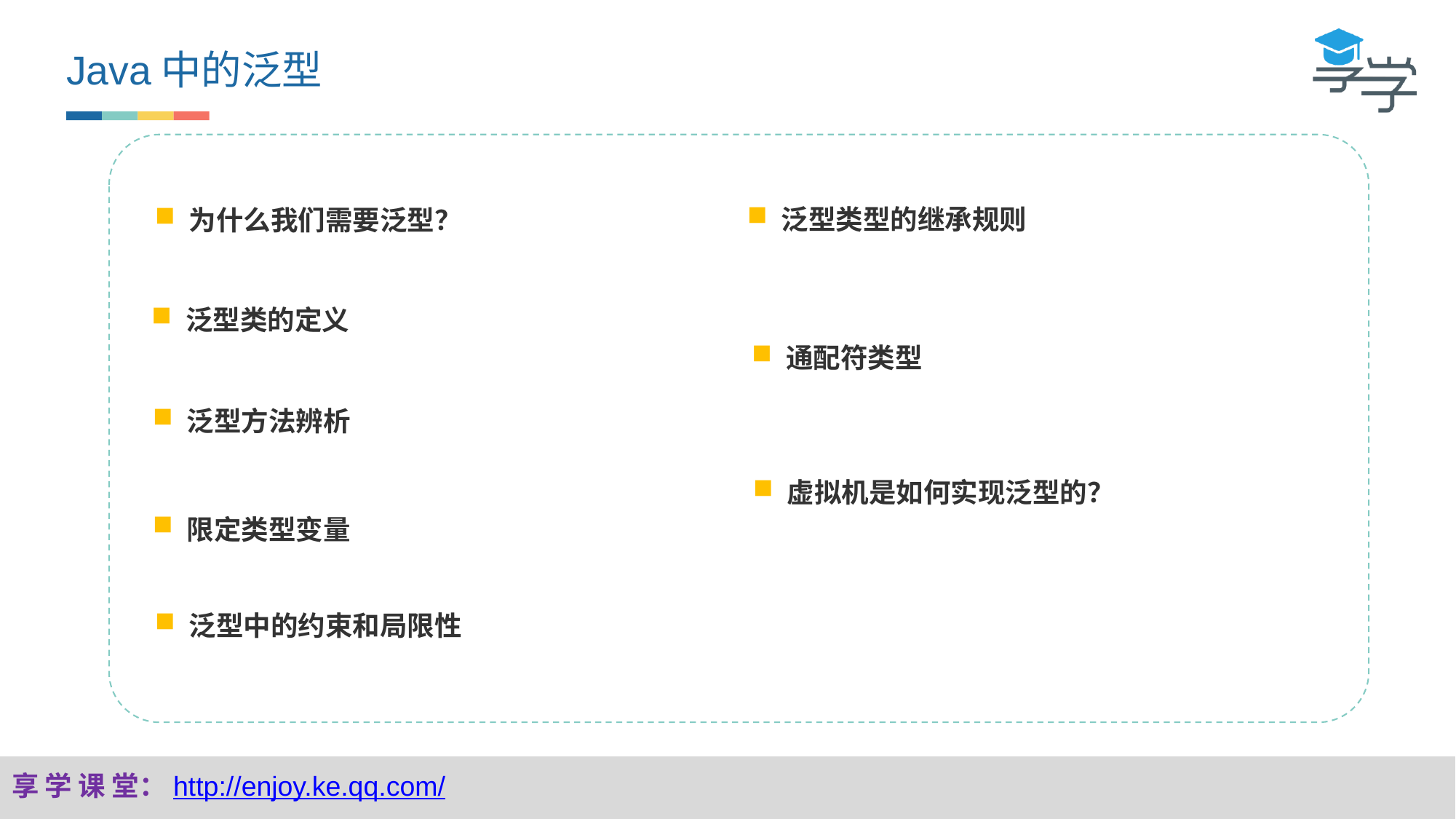

Java中的泛型

泛型类型的继承规则
为什么我们需要泛型？
泛型类的定义
通配符类型
泛型方法辨析
虚拟机是如何实现泛型的？
限定类型变量
泛型中的约束和局限性